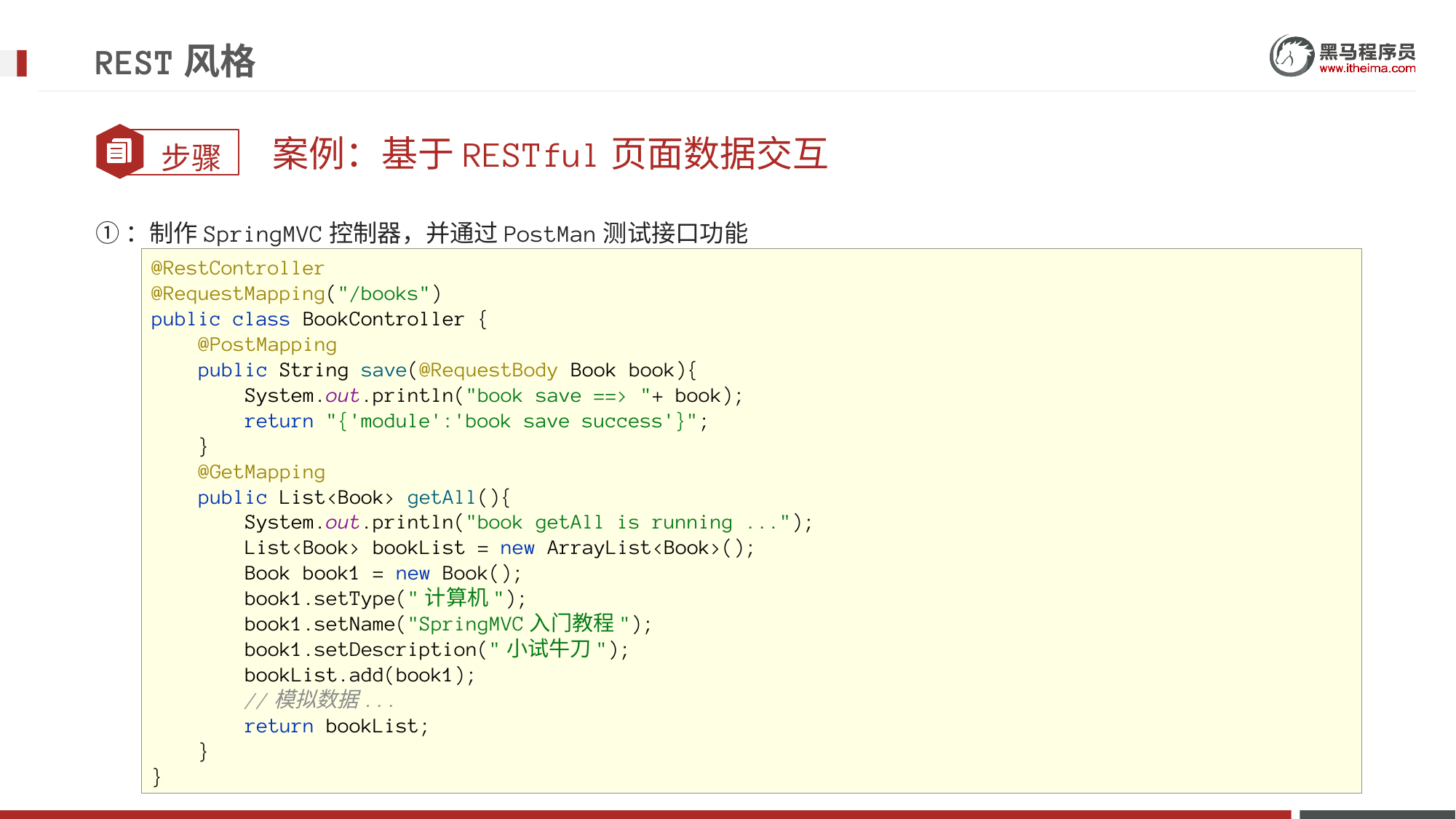

# REST风格
案例：基于RESTful页面数据交互
①：制作SpringMVC控制器，并通过PostMan测试接口功能
@RestController
@RequestMapping("/books")
public class BookController {
    @PostMapping
    public String save(@RequestBody Book book){
        System.out.println("book save ==> "+ book);
        return "{'module':'book save success'}";
    }
    @GetMapping
    public List<Book> getAll(){
        System.out.println("book getAll is running ...");
        List<Book> bookList = new ArrayList<Book>();
        Book book1 = new Book();
        book1.setType("计算机");
        book1.setName("SpringMVC入门教程");
        book1.setDescription("小试牛刀");
        bookList.add(book1);
        //模拟数据...
        return bookList;
    }
}